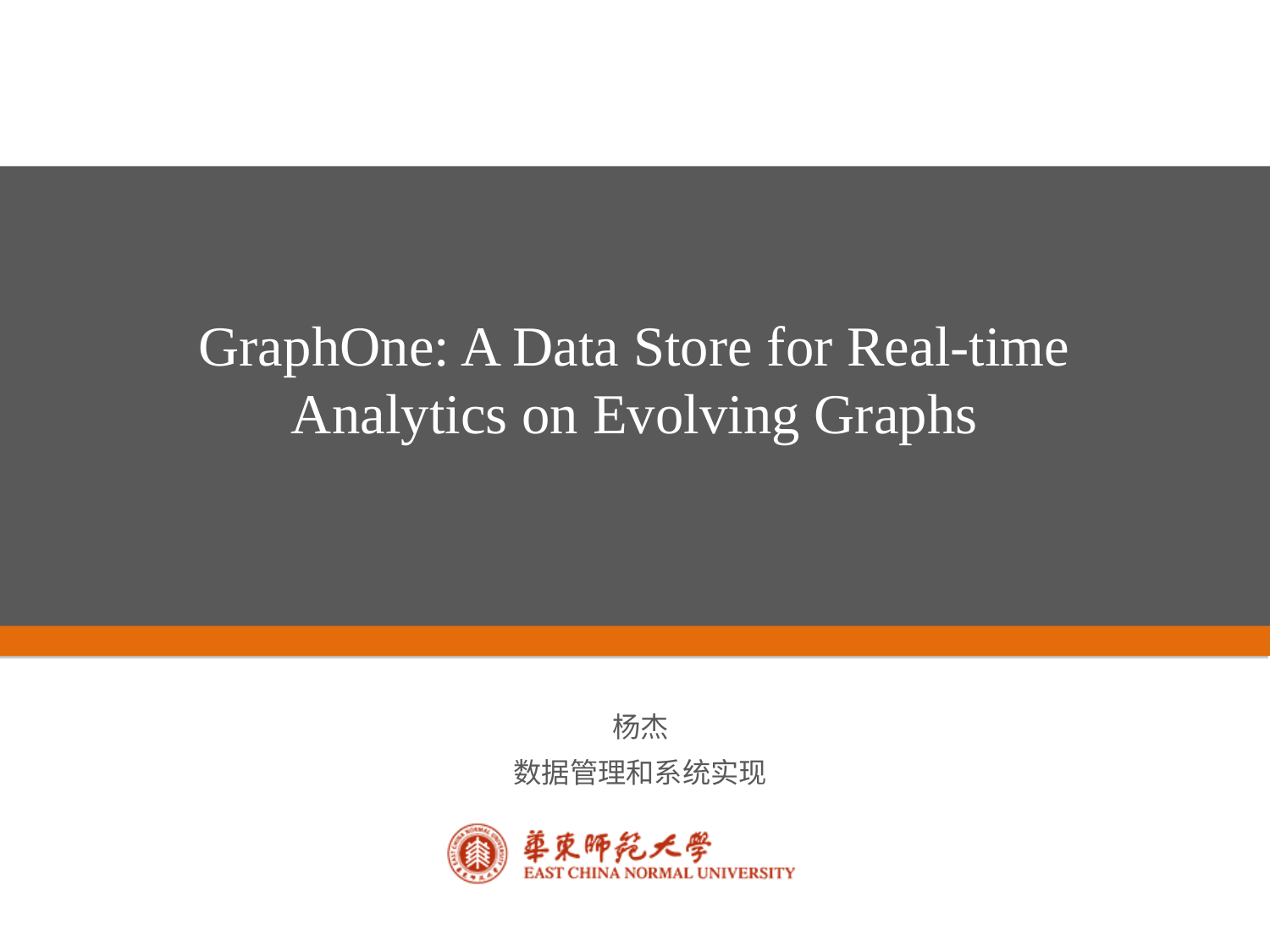

GraphOne: A Data Store for Real-time
Analytics on Evolving Graphs
杨杰
数据管理和系统实现